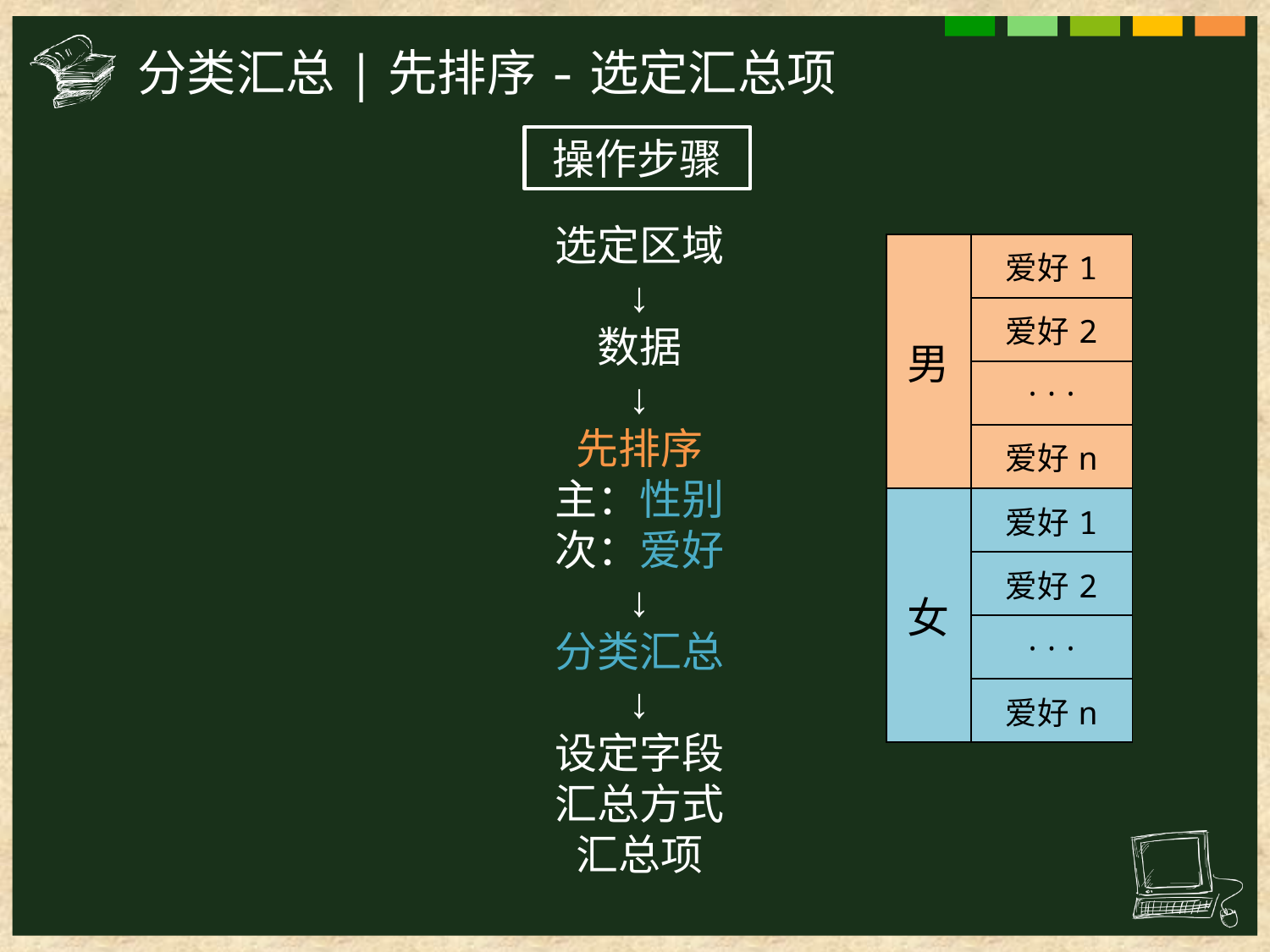

分类汇总|先排序-选定汇总项
操作步骤
选定区域
↓
数据
↓
先排序
主：性别
次：爱好
↓
分类汇总
↓
设定字段
汇总方式
汇总项
| 男 | 爱好1 |
| --- | --- |
|  | 爱好2 |
|  | ··· |
|  | 爱好n |
| 女 | 爱好1 |
|  | 爱好2 |
|  | ··· |
|  | 爱好n |